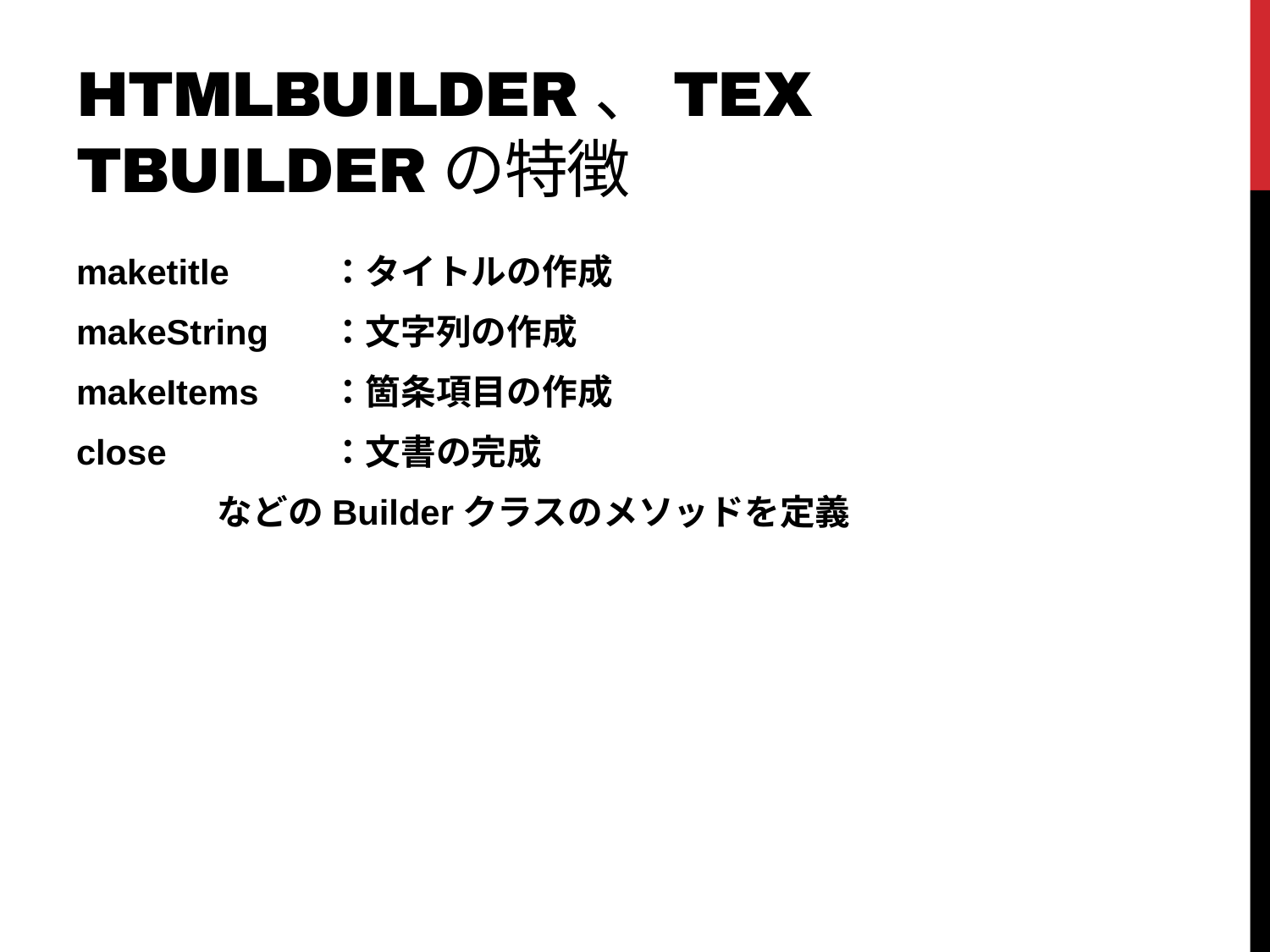

# HTMLBuilder、TextBuilderの特徴
maketitle	：タイトルの作成
makeString	：文字列の作成
makeItems	：箇条項目の作成
close		：文書の完成
　　　　などのBuilderクラスのメソッドを定義